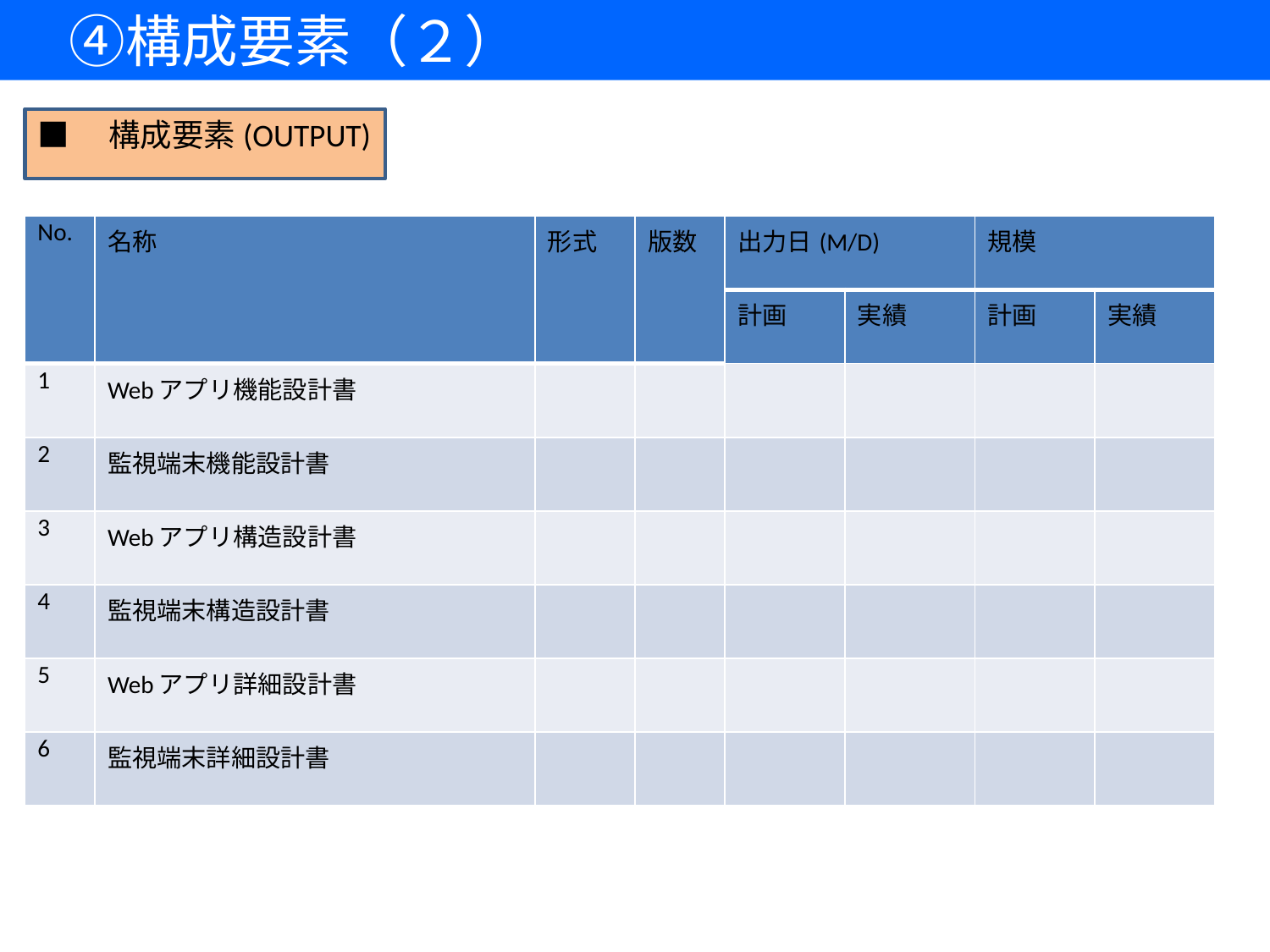

④構成要素（２）
■　構成要素(OUTPUT)
| No. | 名称 | 形式 | 版数 | 出力日(M/D) |  | 規模 |  |
| --- | --- | --- | --- | --- | --- | --- | --- |
|  |  |  |  | 計画 | 実績 | 計画 | 実績 |
| 1 | Webアプリ機能設計書 |  |  |  |  |  |  |
| 2 | 監視端末機能設計書 |  |  |  |  |  |  |
| 3 | Webアプリ構造設計書 |  |  |  |  |  |  |
| 4 | 監視端末構造設計書 |  |  |  |  |  |  |
| 5 | Webアプリ詳細設計書 |  |  |  |  |  |  |
| 6 | 監視端末詳細設計書 |  |  |  |  |  |  |